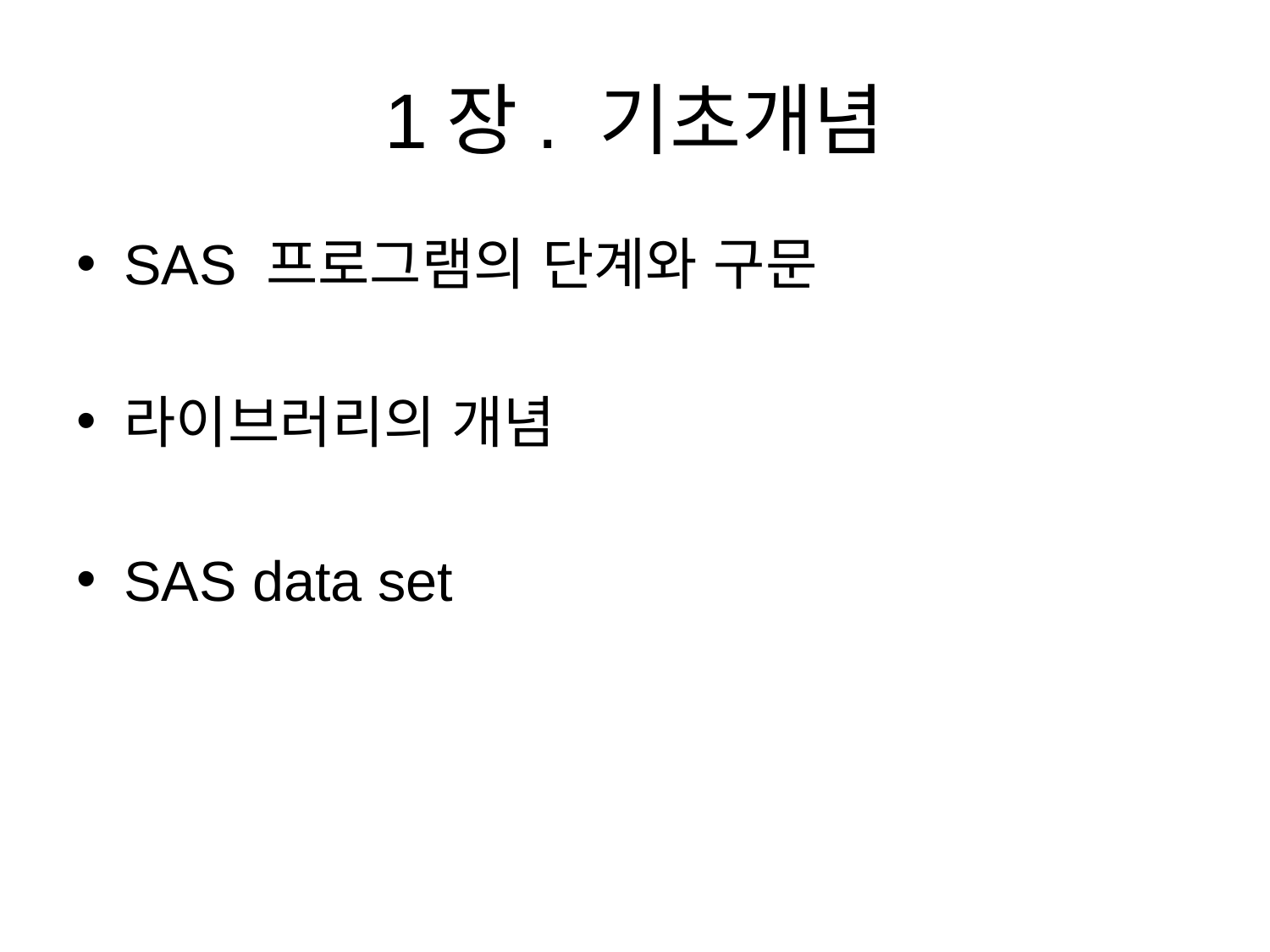

# 1장. 기초개념
SAS 프로그램의 단계와 구문

라이브러리의 개념

SAS data set